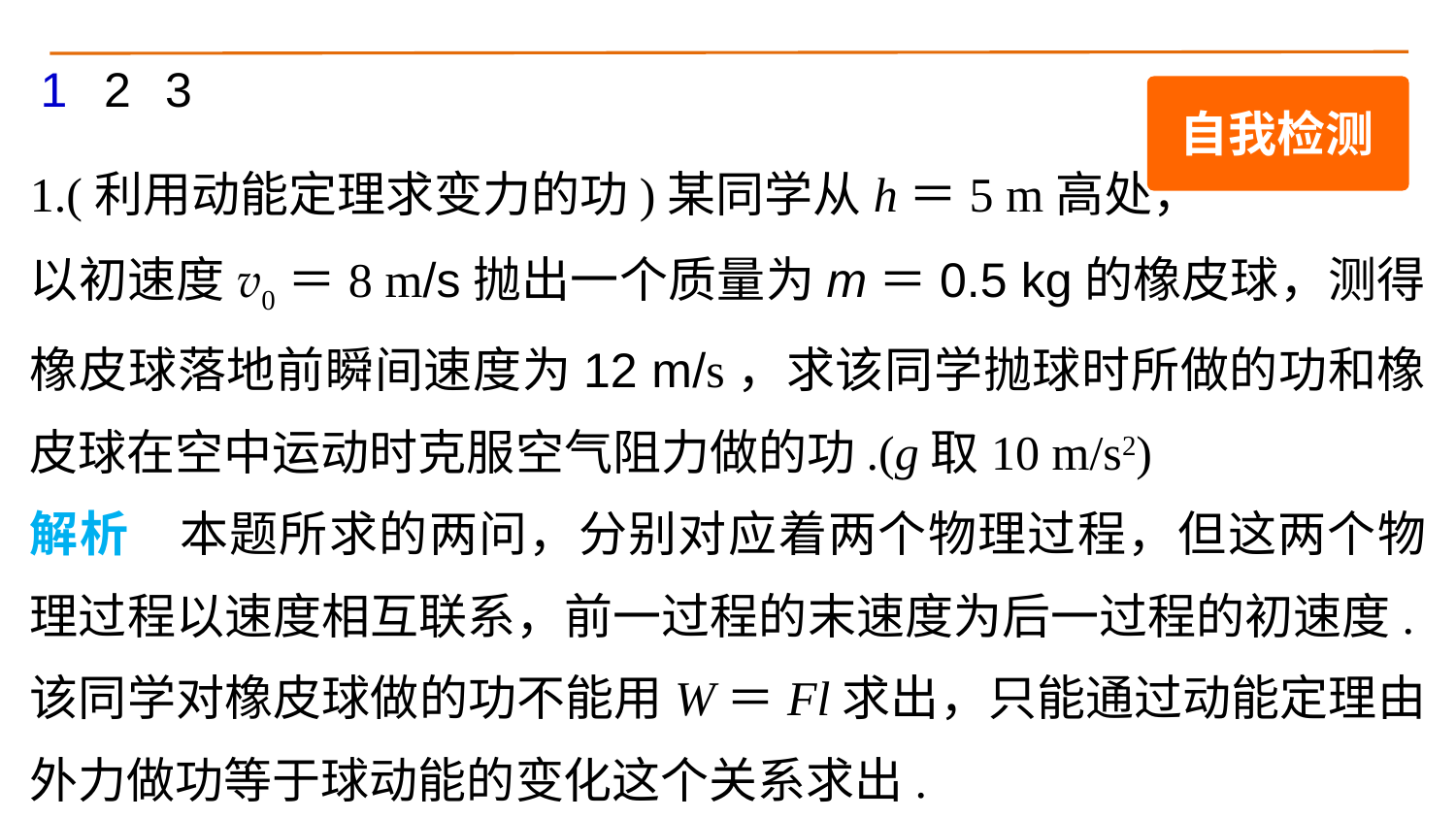

1
2
3

自我检测
1.(利用动能定理求变力的功)某同学从h＝5 m高处，
以初速度v0＝8 m/s抛出一个质量为m＝0.5 kg的橡皮球，测得橡皮球落地前瞬间速度为12 m/s，求该同学抛球时所做的功和橡皮球在空中运动时克服空气阻力做的功.(g取10 m/s2)
解析　本题所求的两问，分别对应着两个物理过程，但这两个物理过程以速度相互联系，前一过程的末速度为后一过程的初速度.该同学对橡皮球做的功不能用W＝Fl求出，只能通过动能定理由外力做功等于球动能的变化这个关系求出.